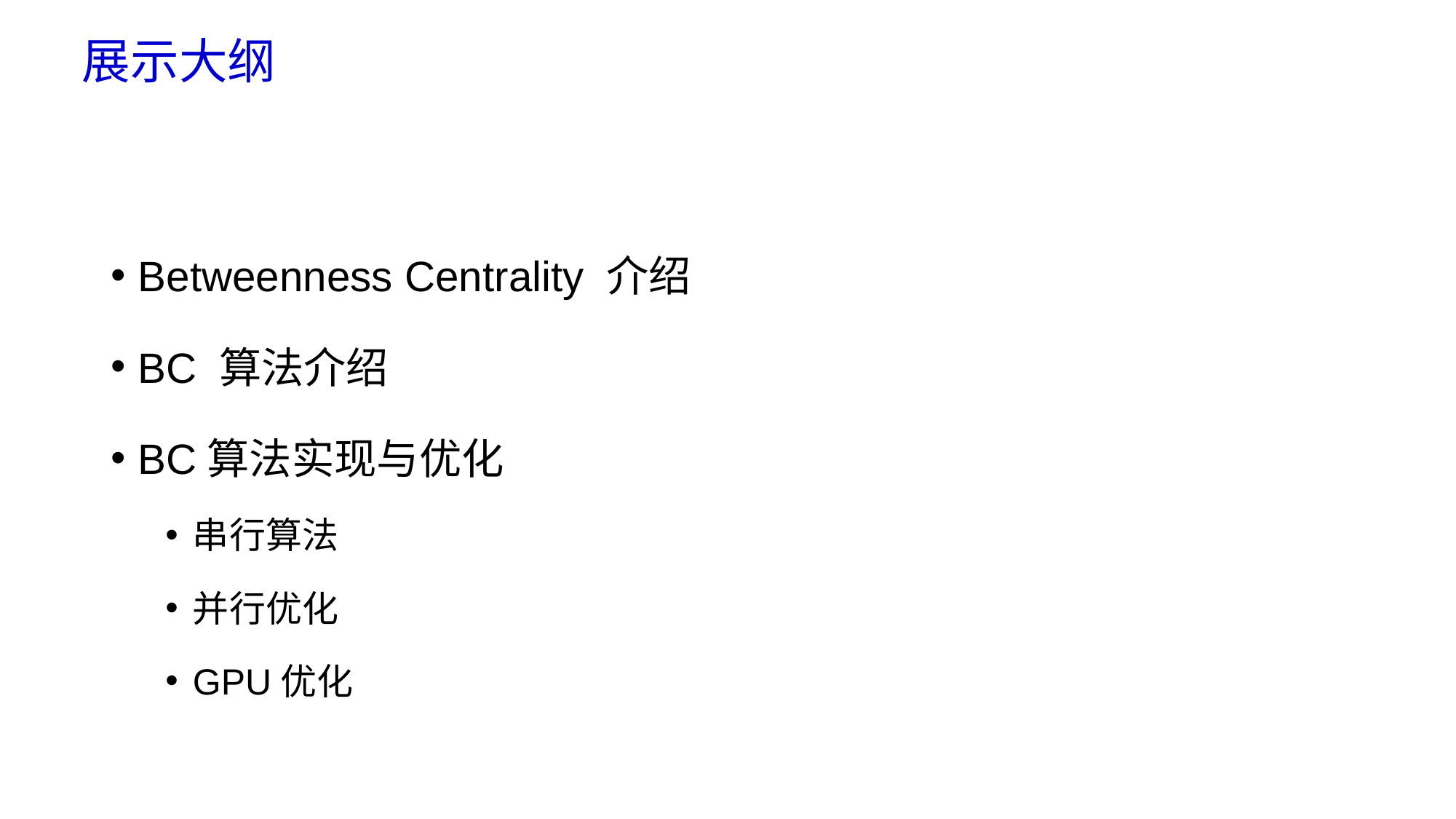

# 展示大纲
Betweenness Centrality 介绍
BC 算法介绍
BC算法实现与优化
串行算法
并行优化
GPU优化